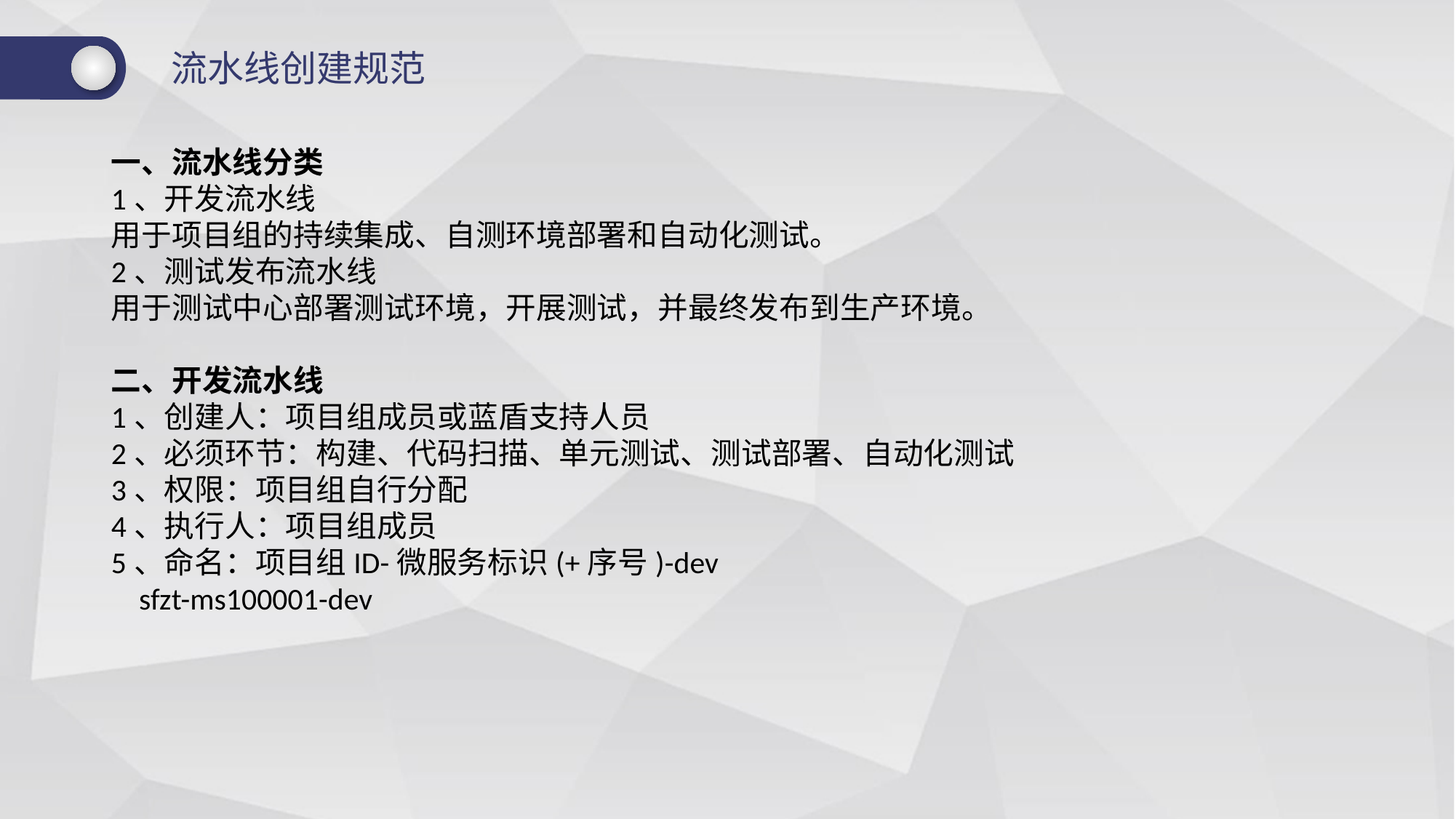

流水线创建规范
一、流水线分类
1、开发流水线
用于项目组的持续集成、自测环境部署和自动化测试。
2、测试发布流水线
用于测试中心部署测试环境，开展测试，并最终发布到生产环境。

二、开发流水线
1、创建人：项目组成员或蓝盾支持人员
2、必须环节：构建、代码扫描、单元测试、测试部署、自动化测试
3、权限：项目组自行分配
4、执行人：项目组成员
5、命名：项目组ID-微服务标识(+序号)-dev
    sfzt-ms100001-dev